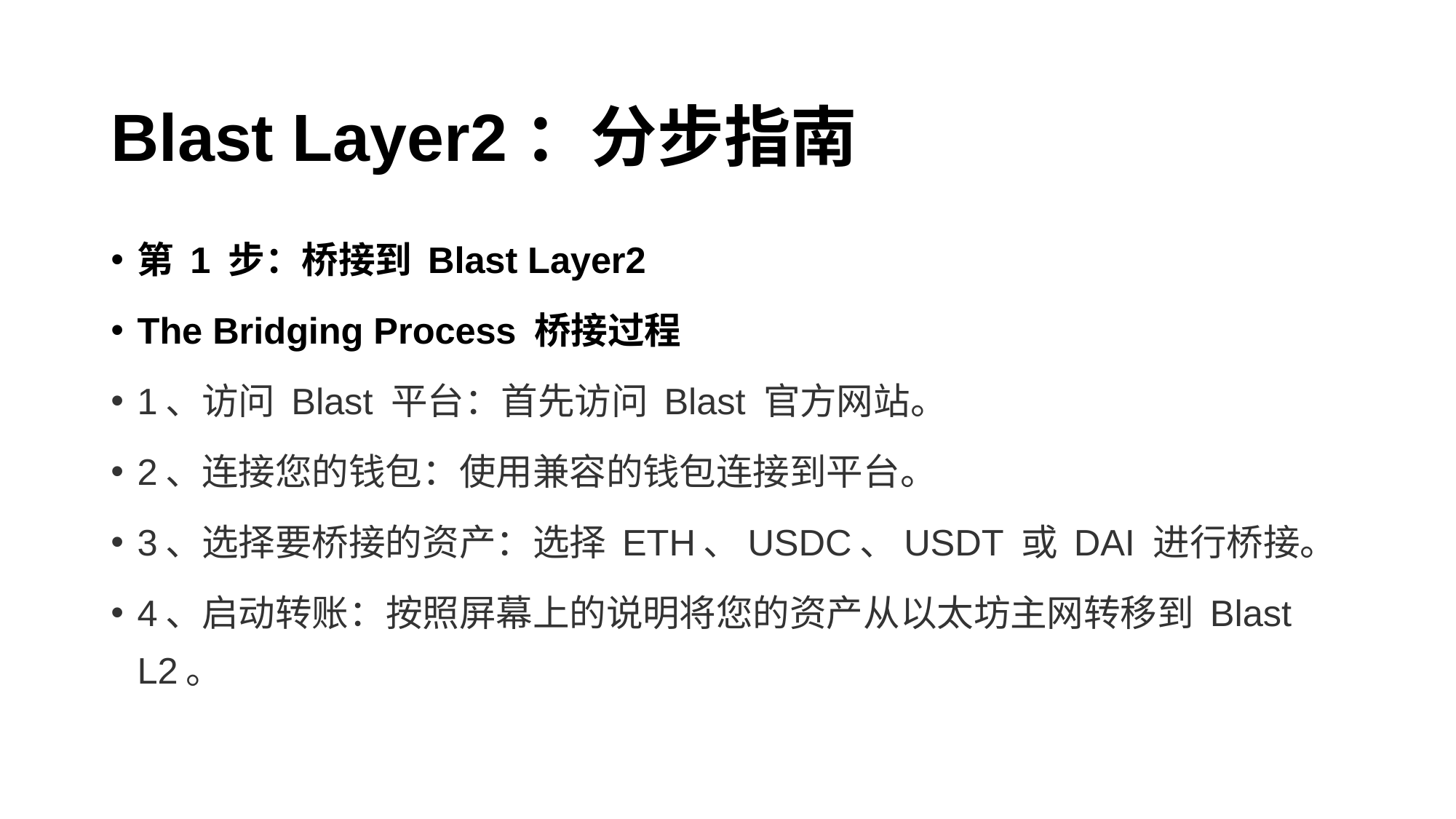

# Blast Layer2：分步指南
第 1 步：桥接到 Blast Layer2
The Bridging Process 桥接过程
1、访问 Blast 平台：首先访问 Blast 官方网站。
2、连接您的钱包：使用兼容的钱包连接到平台。
3、选择要桥接的资产：选择 ETH、USDC、USDT 或 DAI 进行桥接。
4、启动转账：按照屏幕上的说明将您的资产从以太坊主网转移到 Blast L2。